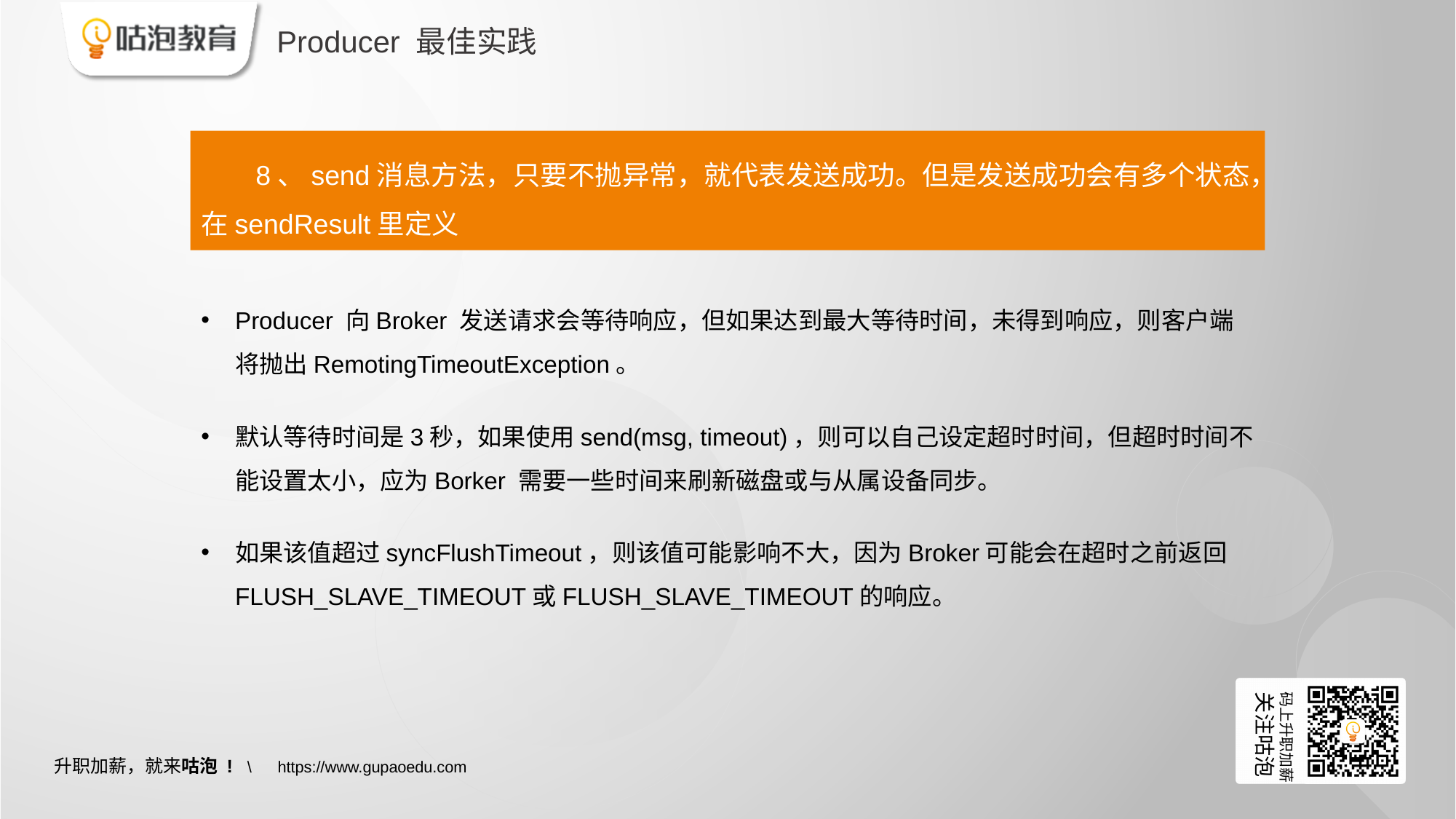

# Producer 最佳实践
8、send消息方法，只要不抛异常，就代表发送成功。但是发送成功会有多个状态，在sendResult里定义
Producer 向Broker 发送请求会等待响应，但如果达到最大等待时间，未得到响应，则客户端将抛出RemotingTimeoutException。
默认等待时间是3秒，如果使用send(msg, timeout)，则可以自己设定超时时间，但超时时间不能设置太小，应为Borker 需要一些时间来刷新磁盘或与从属设备同步。
如果该值超过syncFlushTimeout，则该值可能影响不大，因为Broker可能会在超时之前返回FLUSH_SLAVE_TIMEOUT或FLUSH_SLAVE_TIMEOUT的响应。